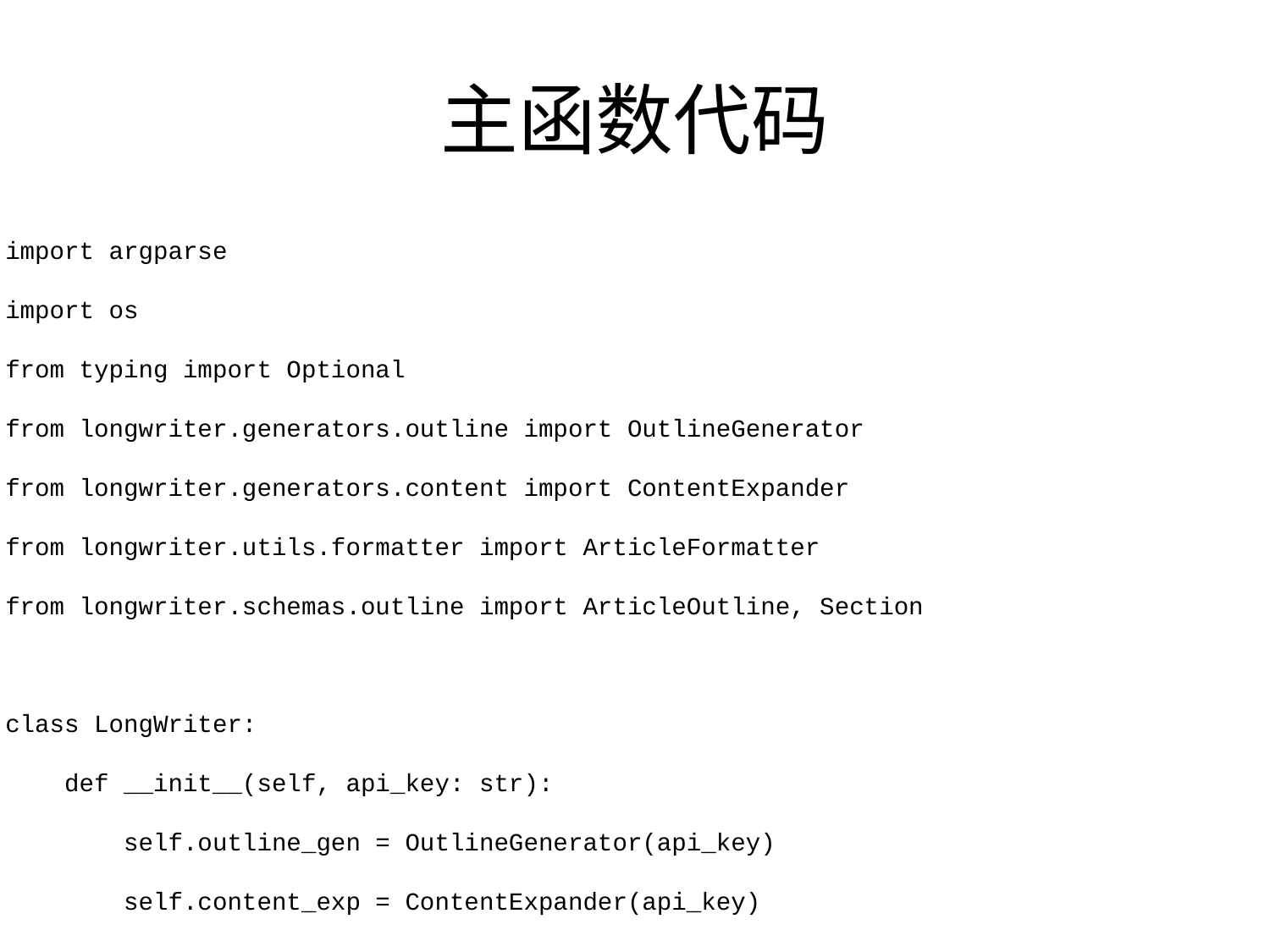

# 主函数代码

import argparse
import os
from typing import Optional
from longwriter.generators.outline import OutlineGenerator
from longwriter.generators.content import ContentExpander
from longwriter.utils.formatter import ArticleFormatter
from longwriter.schemas.outline import ArticleOutline, Section
class LongWriter:
    def __init__(self, api_key: str):
        self.outline_gen = OutlineGenerator(api_key)
        self.content_exp = ContentExpander(api_key)
    def generate_article(self, topic: str, style: str, length: int) -> Optional[str]:
        outline = self.outline_gen.generate_outline(topic, style, length)
        if not outline:
            return None
        sections = []
        for section in outline.sections:
            content = self.content_exp.expand_section(outline, section)
            if content:
                sections.append({
                    'title': section.title,
                    'content': content
                })
        return ArticleFormatter.format_article(outline.title, sections)
def main():